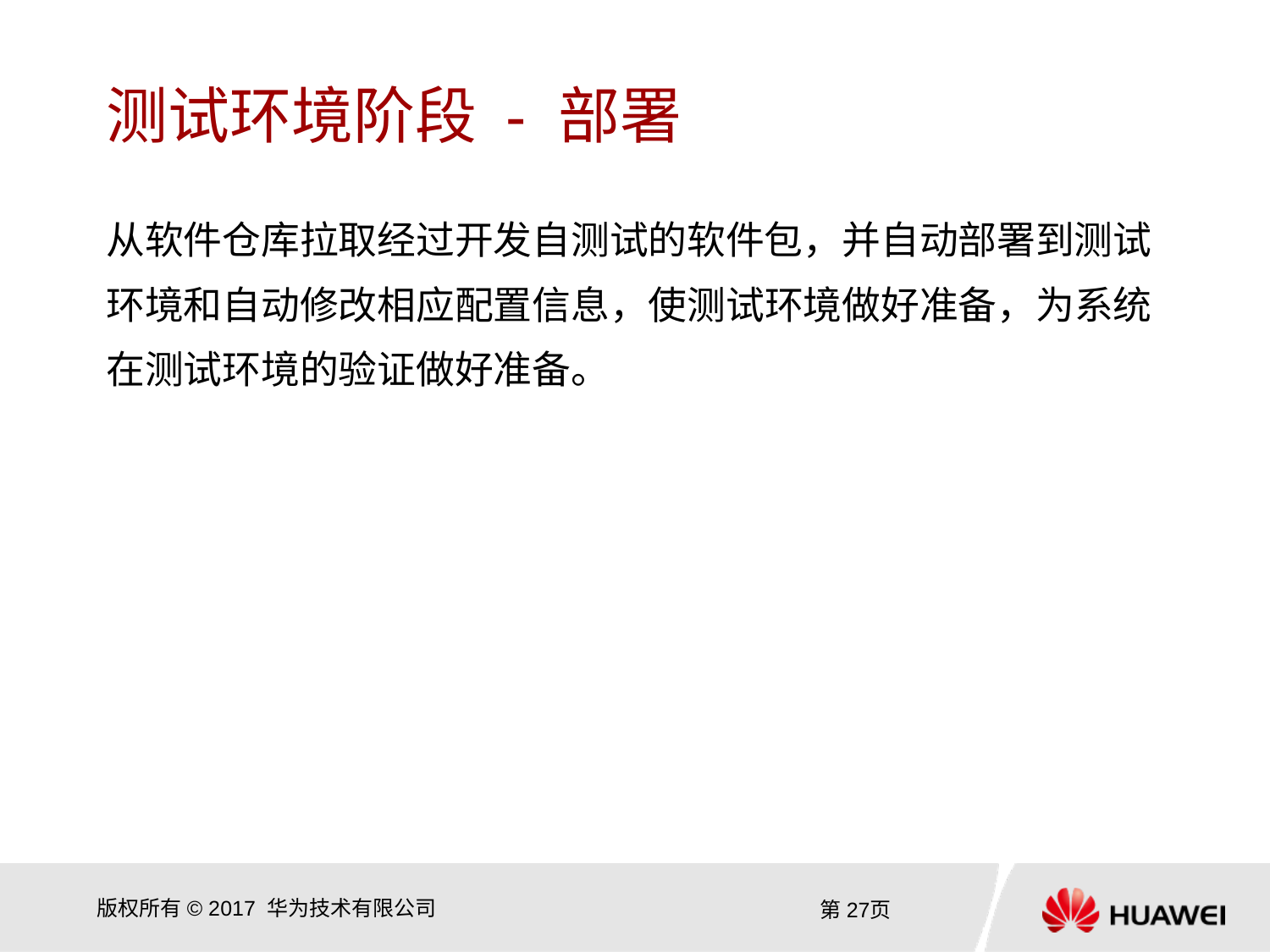

# 测试环境阶段 - 部署
从软件仓库拉取经过开发自测试的软件包，并自动部署到测试环境和自动修改相应配置信息，使测试环境做好准备，为系统在测试环境的验证做好准备。